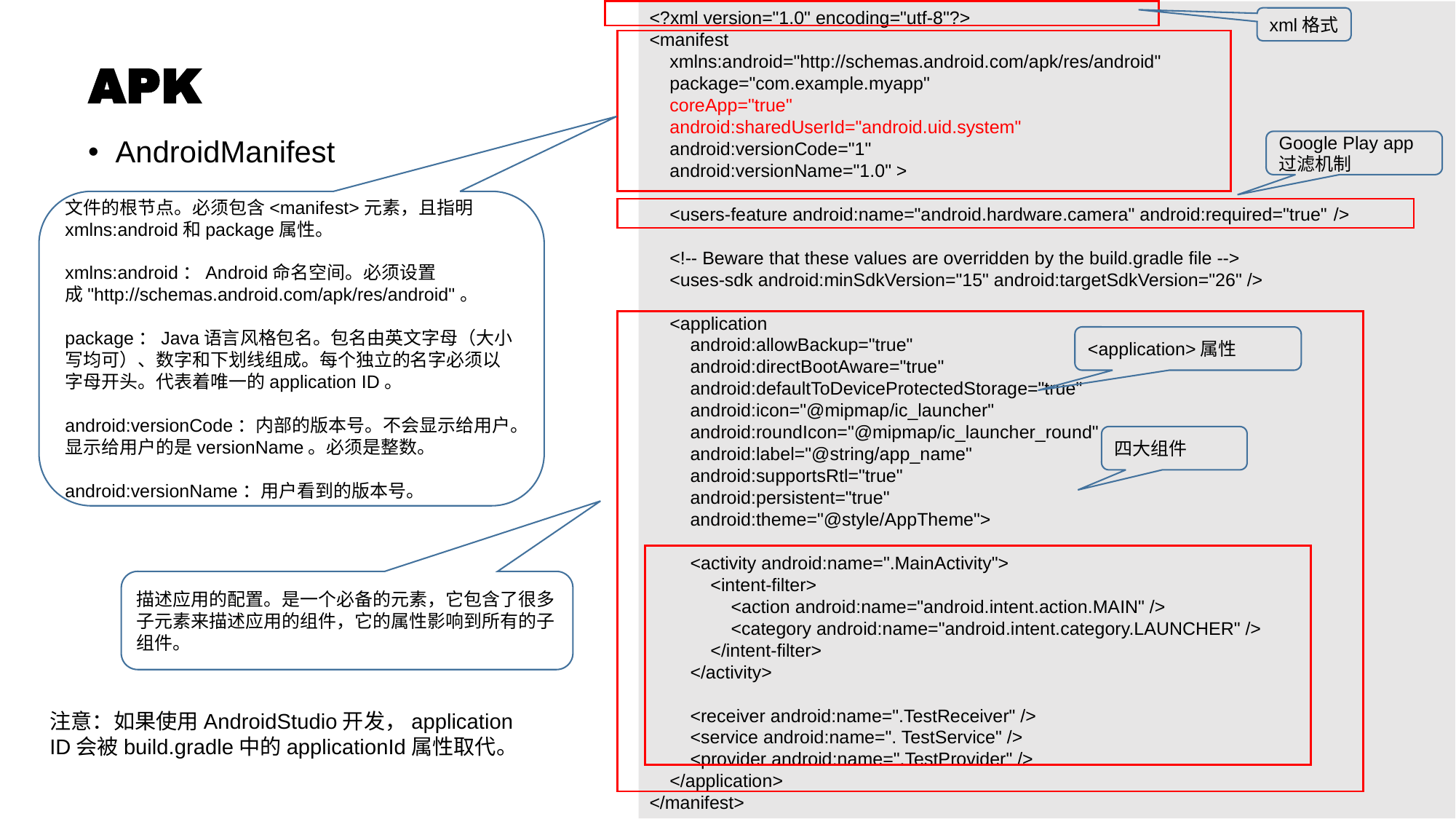

<?xml version="1.0" encoding="utf-8"?>
<manifest
    xmlns:android="http://schemas.android.com/apk/res/android"
    package="com.example.myapp"
    coreApp="true"
    android:sharedUserId="android.uid.system"
    android:versionCode="1"
    android:versionName="1.0" >

    <users-feature android:name="android.hardware.camera" android:required="true" />

    <!-- Beware that these values are overridden by the build.gradle file -->
    <uses-sdk android:minSdkVersion="15" android:targetSdkVersion="26" />

    <application
        android:allowBackup="true"
        android:directBootAware="true"
        android:defaultToDeviceProtectedStorage="true"
        android:icon="@mipmap/ic_launcher"
        android:roundIcon="@mipmap/ic_launcher_round"
        android:label="@string/app_name"
        android:supportsRtl="true"
        android:persistent="true"
        android:theme="@style/AppTheme">

        <activity android:name=".MainActivity">
            <intent-filter>
                <action android:name="android.intent.action.MAIN" />
                <category android:name="android.intent.category.LAUNCHER" />
            </intent-filter>
        </activity>

        <receiver android:name=".TestReceiver" />
        <service android:name=". TestService" />
        <provider android:name=".TestProvider" />
    </application>
</manifest>
# APK
xml格式

AndroidManifest
Google Play app过滤机制
文件的根节点。必须包含<manifest>元素，且指明xmlns:android和package属性。
xmlns:android：Android命名空间。必须设置成"http://schemas.android.com/apk/res/android"。

package：Java语言风格包名。包名由英文字母（大小写均可）、数字和下划线组成。每个独立的名字必须以字母开头。代表着唯一的application ID。

android:versionCode：内部的版本号。不会显示给用户。显示给用户的是versionName。必须是整数。

android:versionName：用户看到的版本号。

<application>属性
四大组件

描述应用的配置。是一个必备的元素，它包含了很多子元素来描述应用的组件，它的属性影响到所有的子组件。
注意：如果使用AndroidStudio开发，application ID会被build.gradle中的applicationId属性取代。